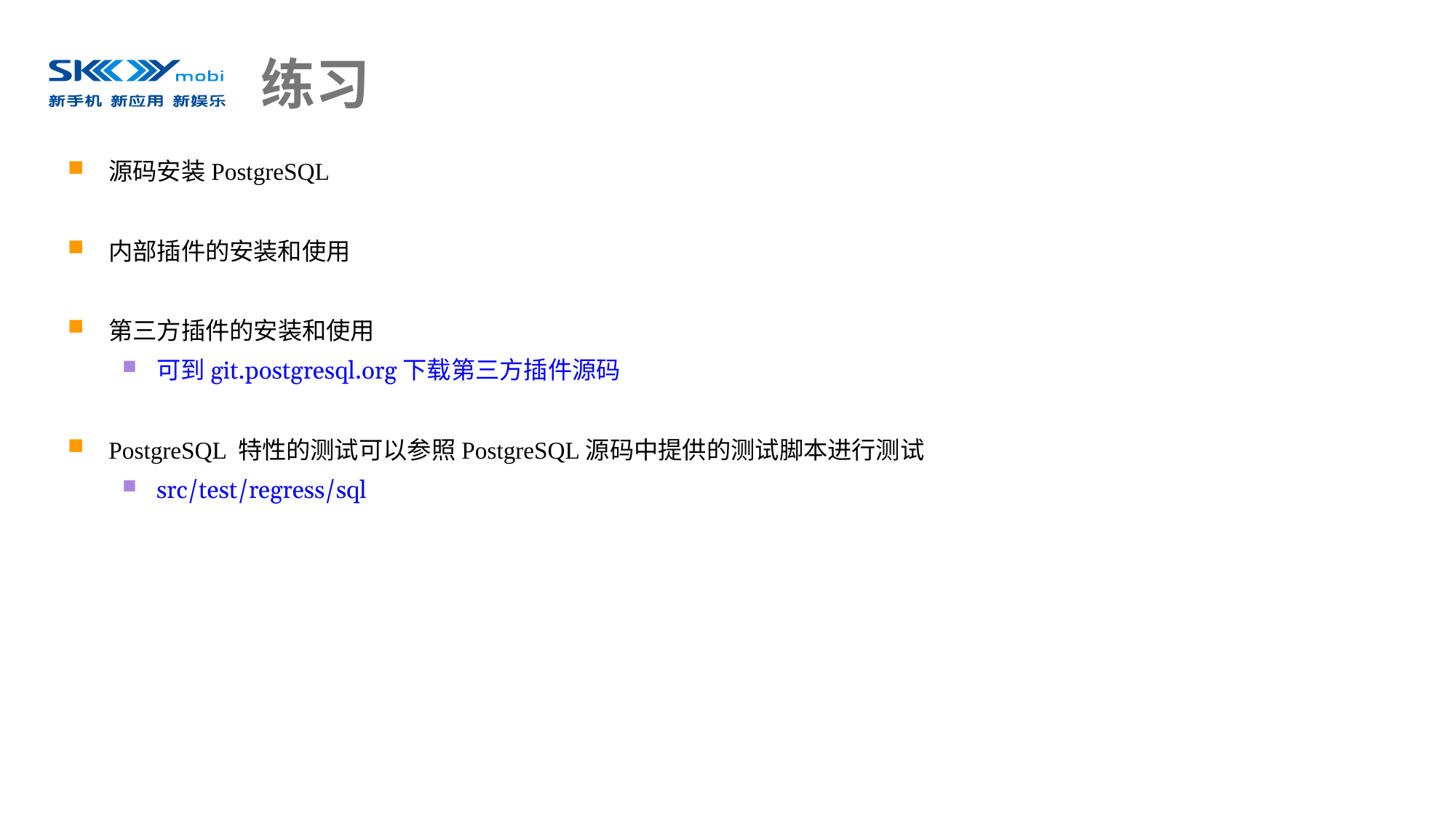

# 练习
源码安装PostgreSQL

内部插件的安装和使用

第三方插件的安装和使用
可到git.postgresql.org下载第三方插件源码

PostgreSQL 特性的测试可以参照PostgreSQL源码中提供的测试脚本进行测试
src/test/regress/sql